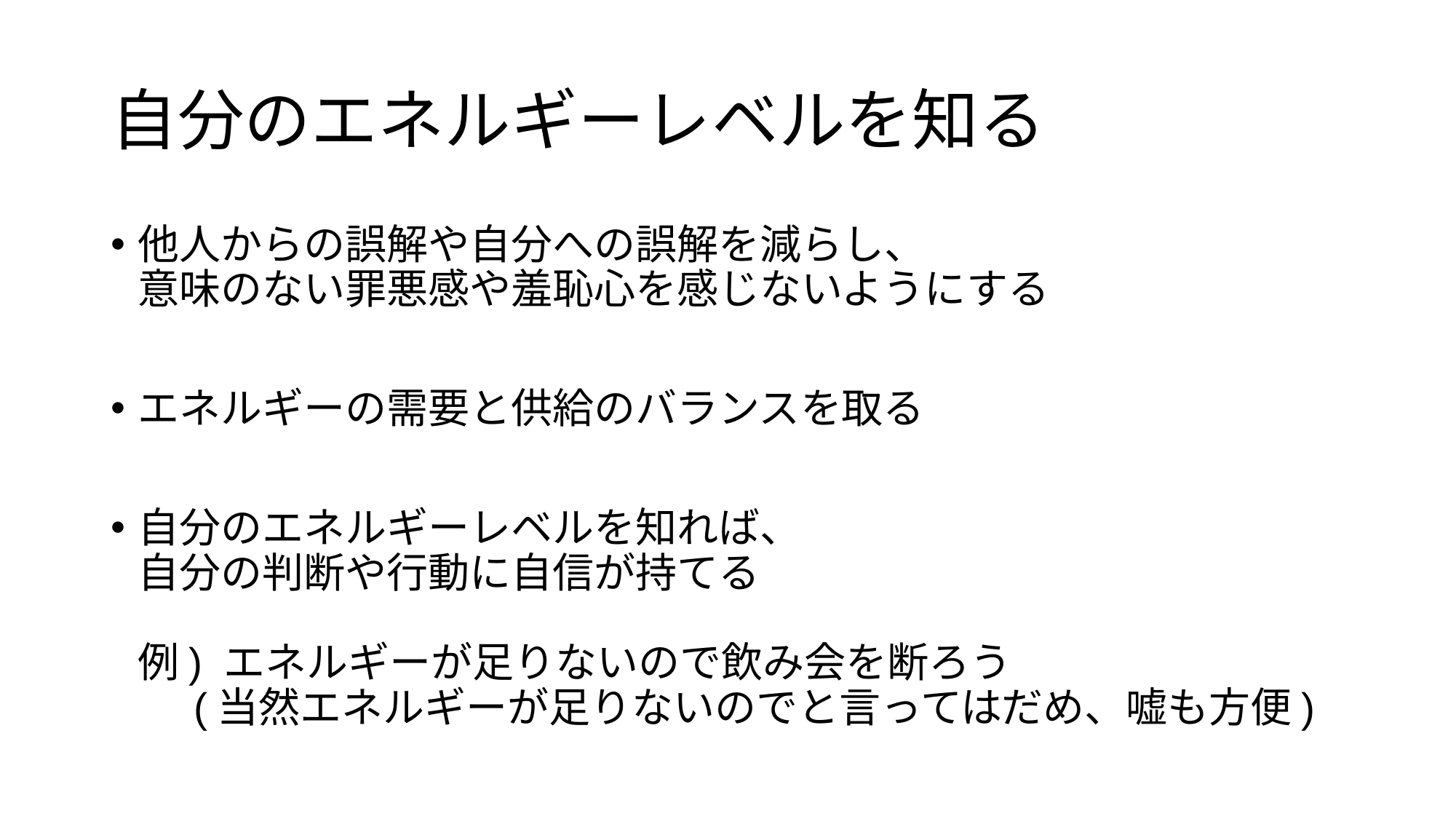

# 自分のエネルギーレベルを知る
他人からの誤解や自分への誤解を減らし、
意味のない罪悪感や羞恥心を感じないようにする

エネルギーの需要と供給のバランスを取る

自分のエネルギーレベルを知れば、
自分の判断や行動に自信が持てる
例) エネルギーが足りないので飲み会を断ろう
     (当然エネルギーが足りないのでと言ってはだめ、嘘も方便)